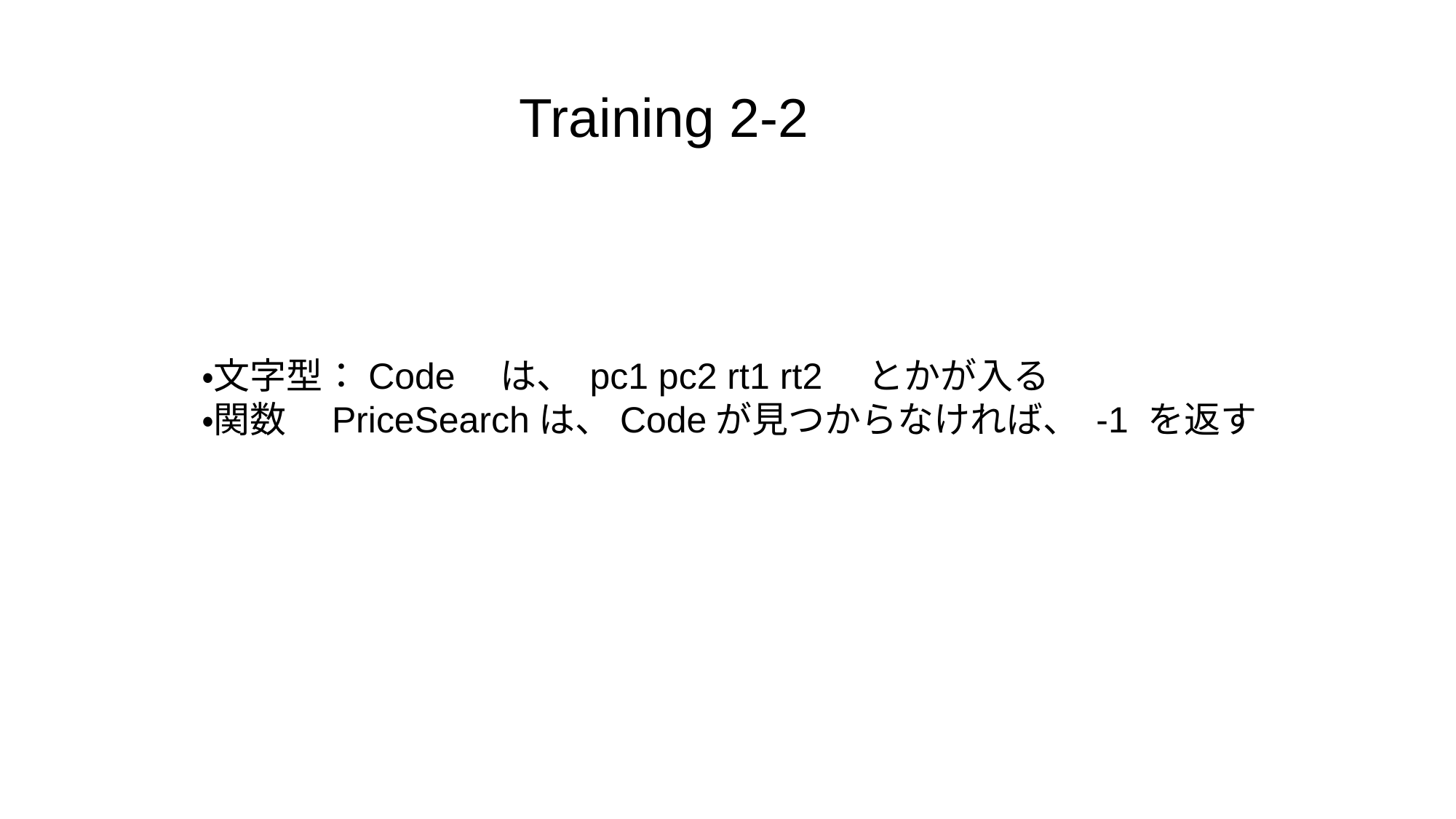

Training 2-2
・文字型：Code　は、 pc1 pc2 rt1 rt2　とかが入る
・関数　PriceSearchは、Codeが見つからなければ、 -1 を返す